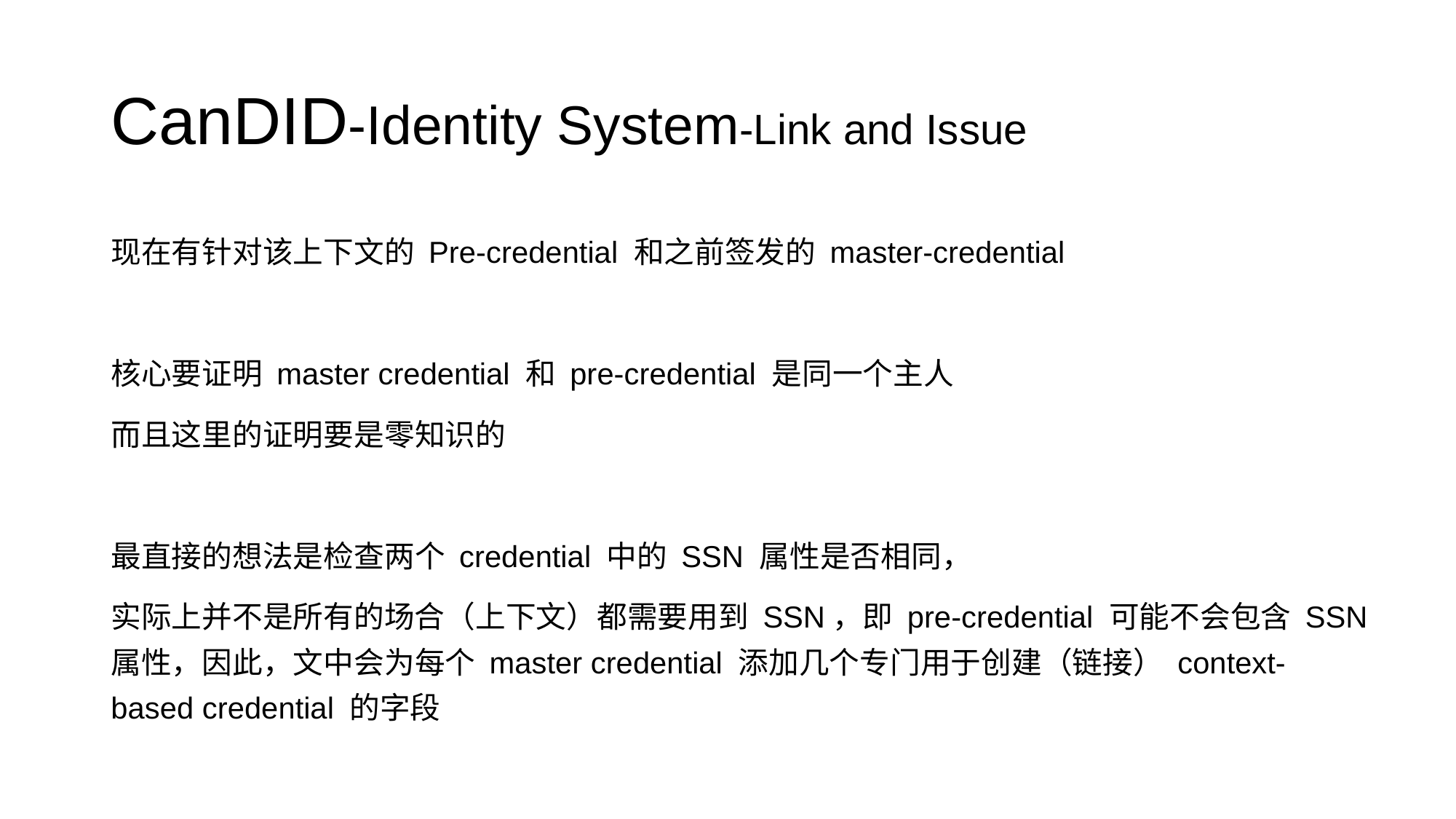

# CanDID-Identity System-Link and Issue
现在有针对该上下文的 Pre-credential 和之前签发的 master-credential

核心要证明 master credential 和 pre-credential 是同一个主人
而且这里的证明要是零知识的

最直接的想法是检查两个 credential 中的 SSN 属性是否相同，
实际上并不是所有的场合（上下文）都需要用到 SSN，即 pre-credential 可能不会包含 SSN 属性，因此，文中会为每个 master credential 添加几个专门用于创建（链接） context-based credential 的字段